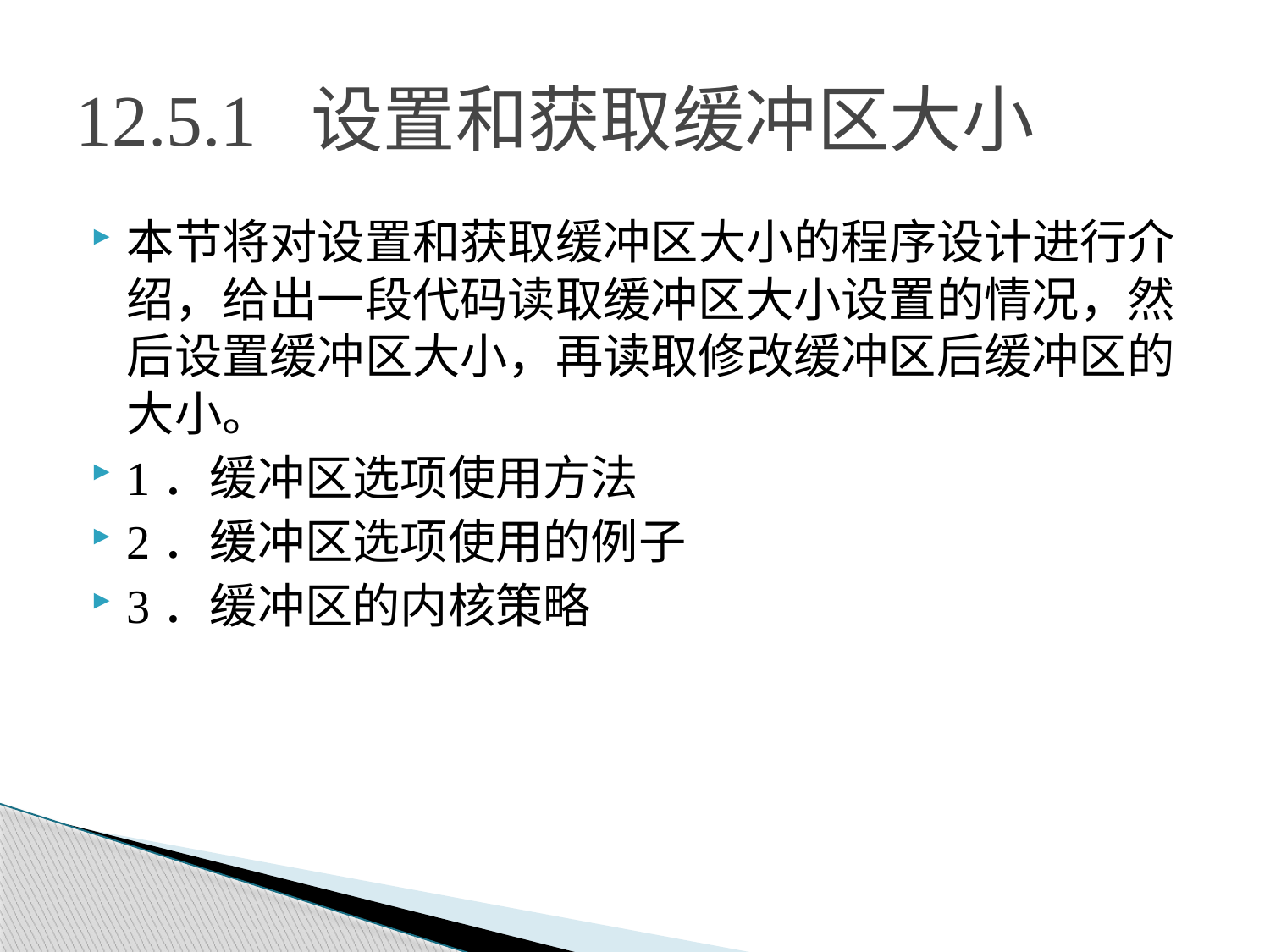

# 12.5.1  设置和获取缓冲区大小
本节将对设置和获取缓冲区大小的程序设计进行介绍，给出一段代码读取缓冲区大小设置的情况，然后设置缓冲区大小，再读取修改缓冲区后缓冲区的大小。
1．缓冲区选项使用方法
2．缓冲区选项使用的例子
3．缓冲区的内核策略